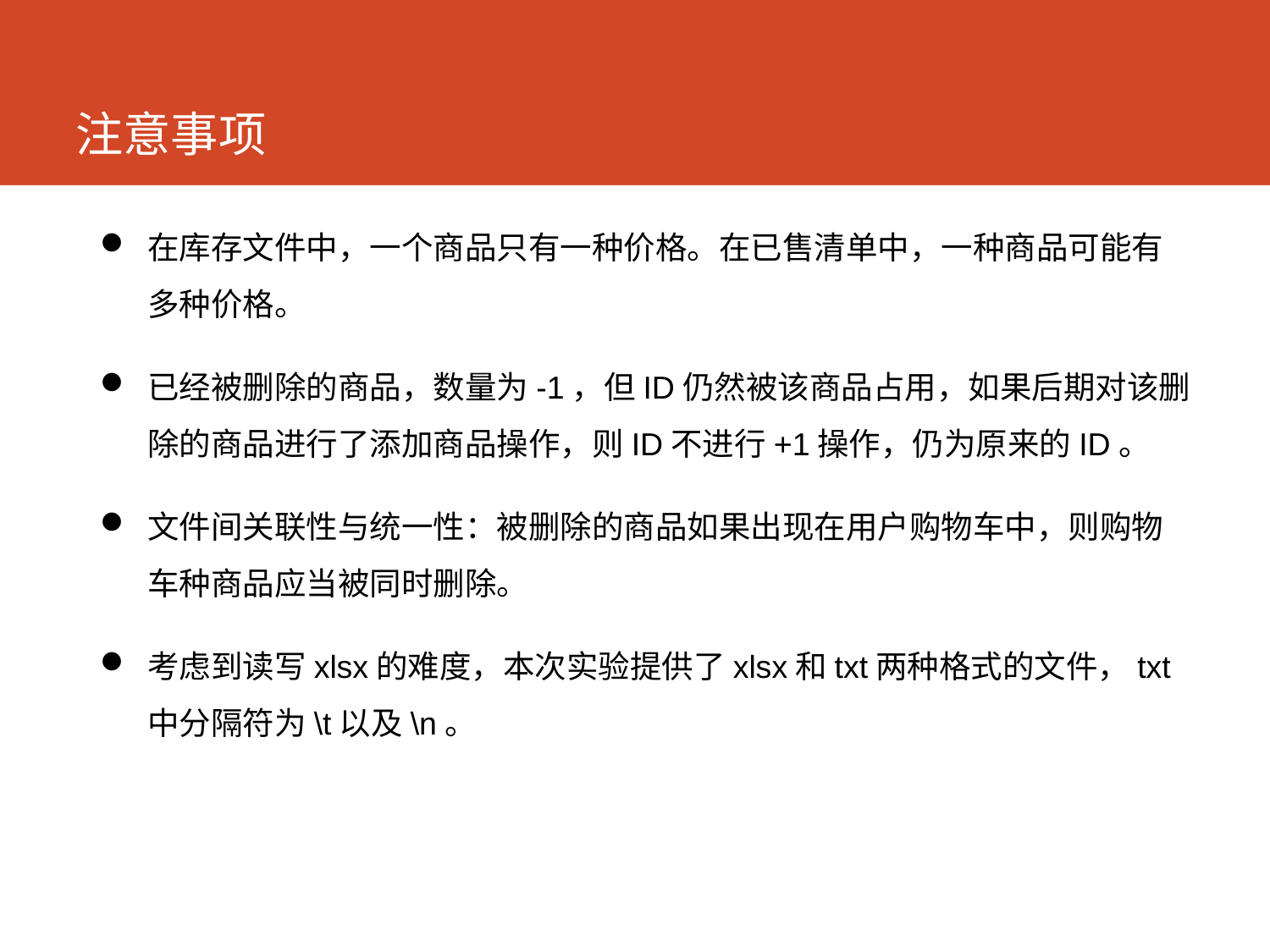

# 注意事项
在库存文件中，一个商品只有一种价格。在已售清单中，一种商品可能有多种价格。
已经被删除的商品，数量为-1，但ID仍然被该商品占用，如果后期对该删除的商品进行了添加商品操作，则ID不进行+1操作，仍为原来的ID。
文件间关联性与统一性：被删除的商品如果出现在用户购物车中，则购物车种商品应当被同时删除。
考虑到读写xlsx的难度，本次实验提供了xlsx和txt两种格式的文件，txt中分隔符为\t以及\n。